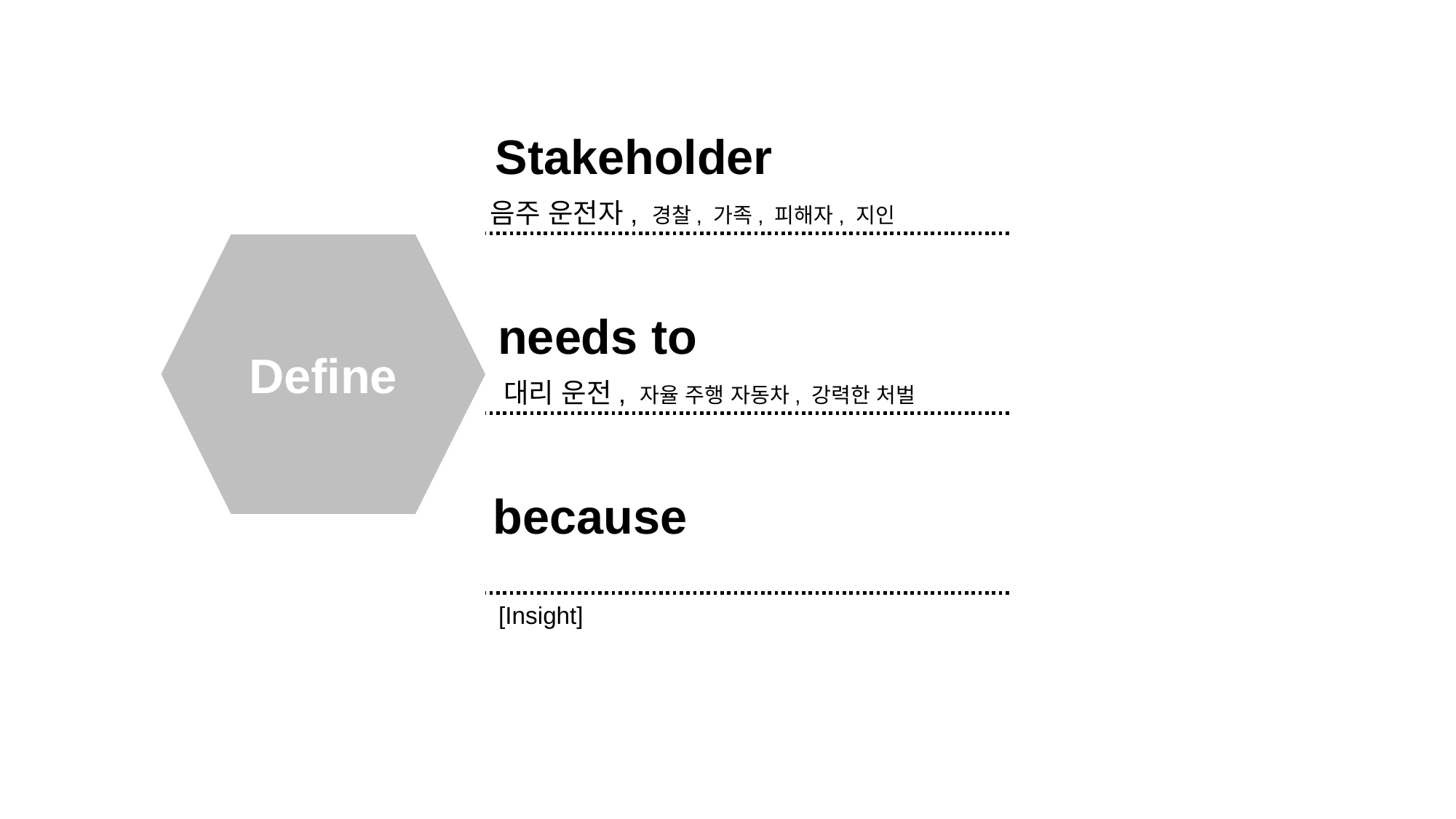

Stakeholder
음주 운전자, 경찰, 가족, 피해자, 지인
Define
needs to
대리 운전, 자율 주행 자동차, 강력한 처벌
because

[Insight]